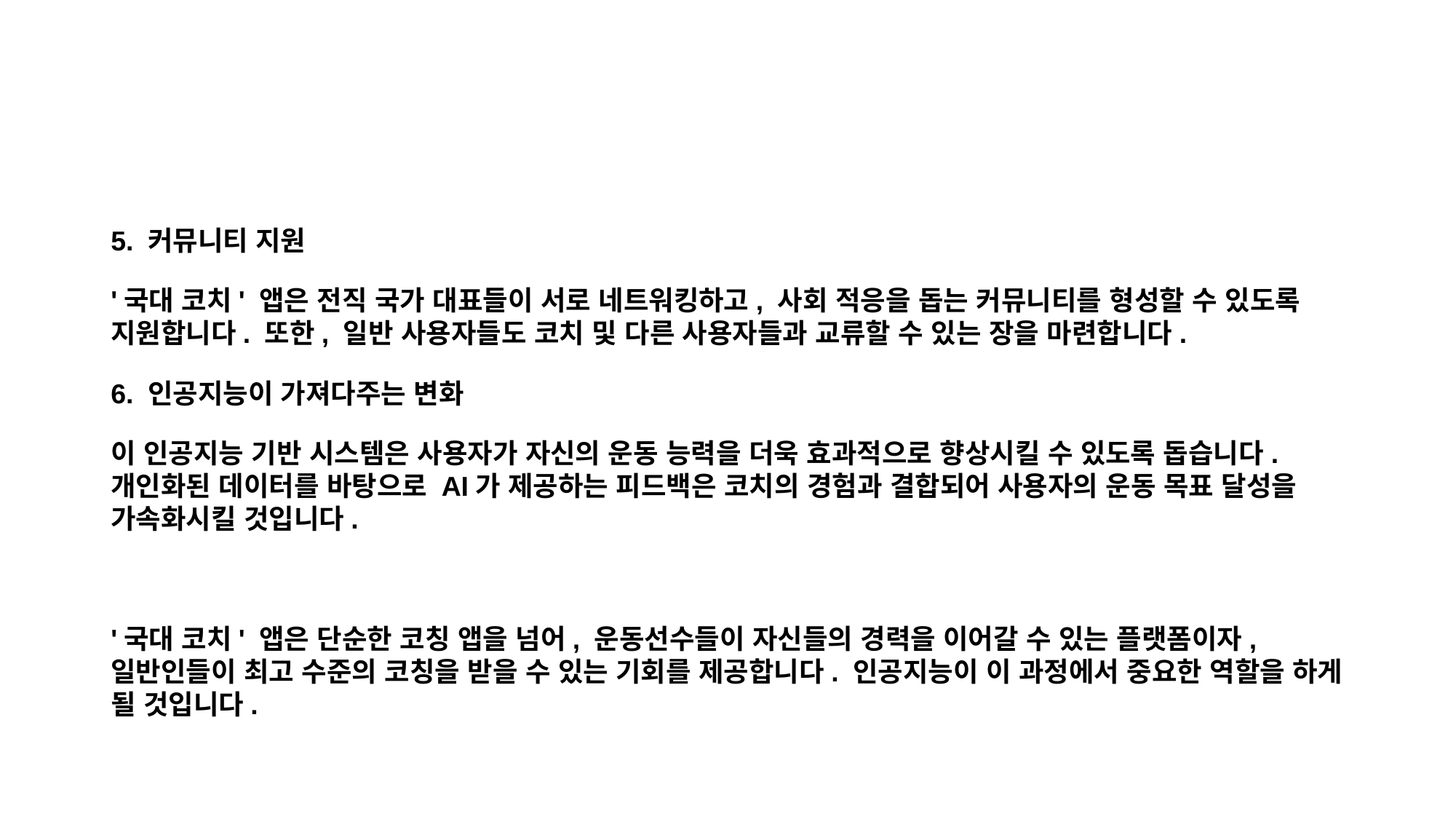

5. 커뮤니티 지원
'국대 코치' 앱은 전직 국가 대표들이 서로 네트워킹하고, 사회 적응을 돕는 커뮤니티를 형성할 수 있도록 지원합니다. 또한, 일반 사용자들도 코치 및 다른 사용자들과 교류할 수 있는 장을 마련합니다.
6. 인공지능이 가져다주는 변화
이 인공지능 기반 시스템은 사용자가 자신의 운동 능력을 더욱 효과적으로 향상시킬 수 있도록 돕습니다. 개인화된 데이터를 바탕으로 AI가 제공하는 피드백은 코치의 경험과 결합되어 사용자의 운동 목표 달성을 가속화시킬 것입니다.

'국대 코치' 앱은 단순한 코칭 앱을 넘어, 운동선수들이 자신들의 경력을 이어갈 수 있는 플랫폼이자, 일반인들이 최고 수준의 코칭을 받을 수 있는 기회를 제공합니다. 인공지능이 이 과정에서 중요한 역할을 하게 될 것입니다.